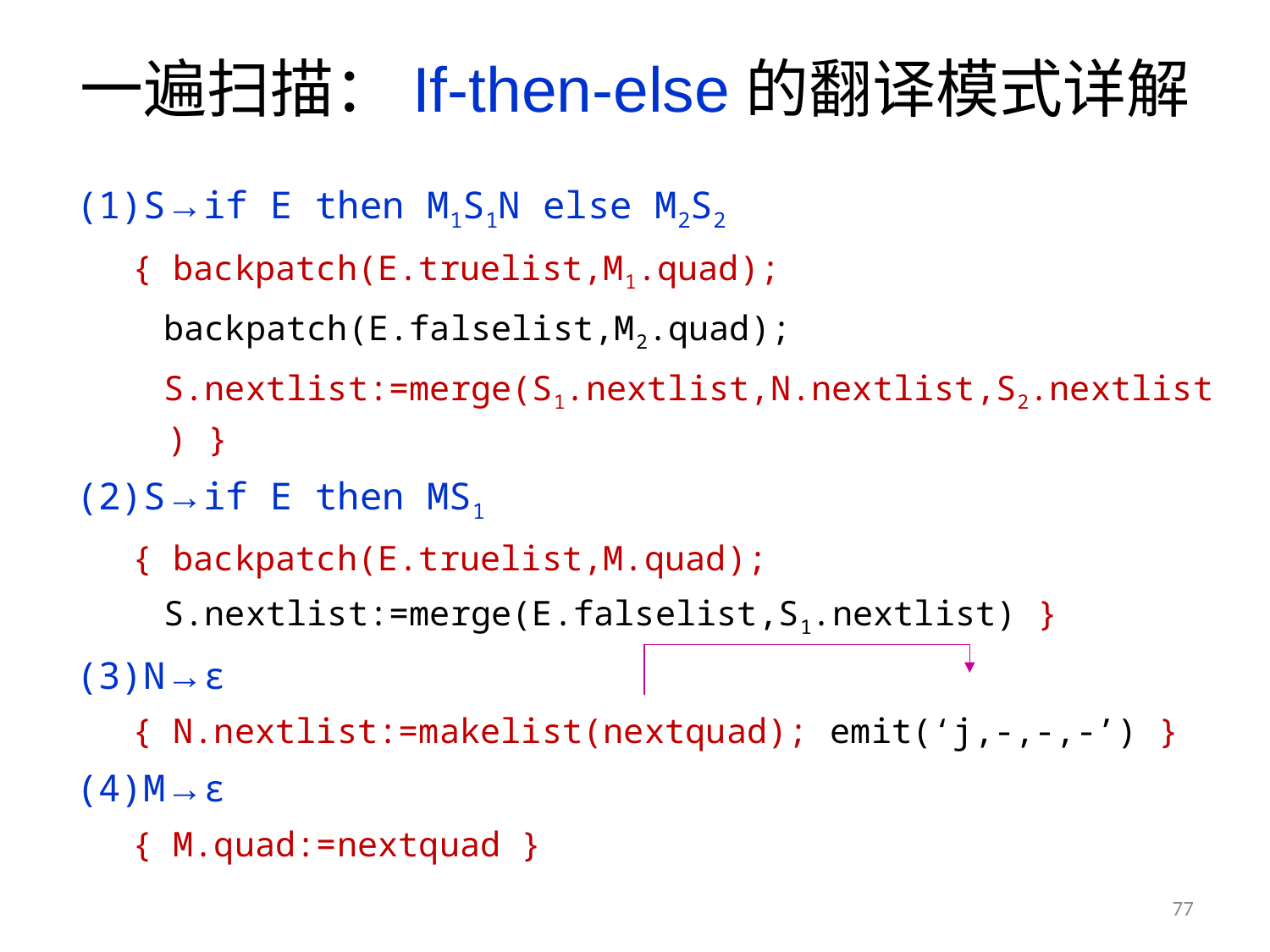

# 一遍扫描：If-then-else的翻译模式详解
(1)S→if E then M1S1N else M2S2
{ backpatch(E.truelist,M1.quad);
backpatch(E.falselist,M2.quad);
S.nextlist:=merge(S1.nextlist,N.nextlist,S2.nextlist) }
(2)S→if E then MS1
{ backpatch(E.truelist,M.quad);
S.nextlist:=merge(E.falselist,S1.nextlist) }
(3)N→ε
{ N.nextlist:=makelist(nextquad); emit(‘j,-,-,-’) }
(4)M→ε
{ M.quad:=nextquad }

77